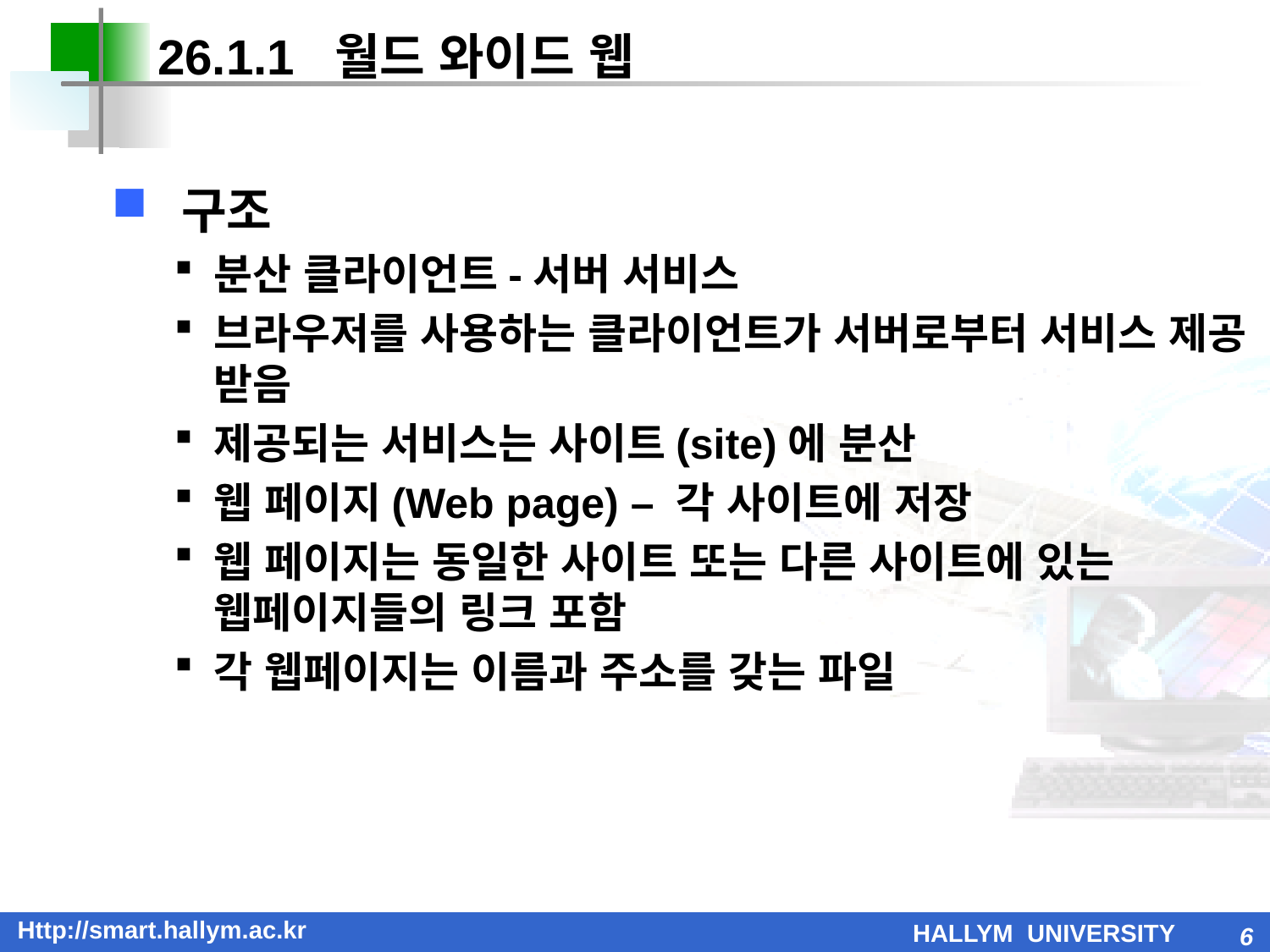

26.1.1  월드 와이드 웹

 구조
분산 클라이언트-서버 서비스
브라우저를 사용하는 클라이언트가 서버로부터 서비스 제공 받음
제공되는 서비스는 사이트(site)에 분산
웹 페이지(Web page) – 각 사이트에 저장
웹 페이지는 동일한 사이트 또는 다른 사이트에 있는 웹페이지들의 링크 포함
각 웹페이지는 이름과 주소를 갖는 파일

6